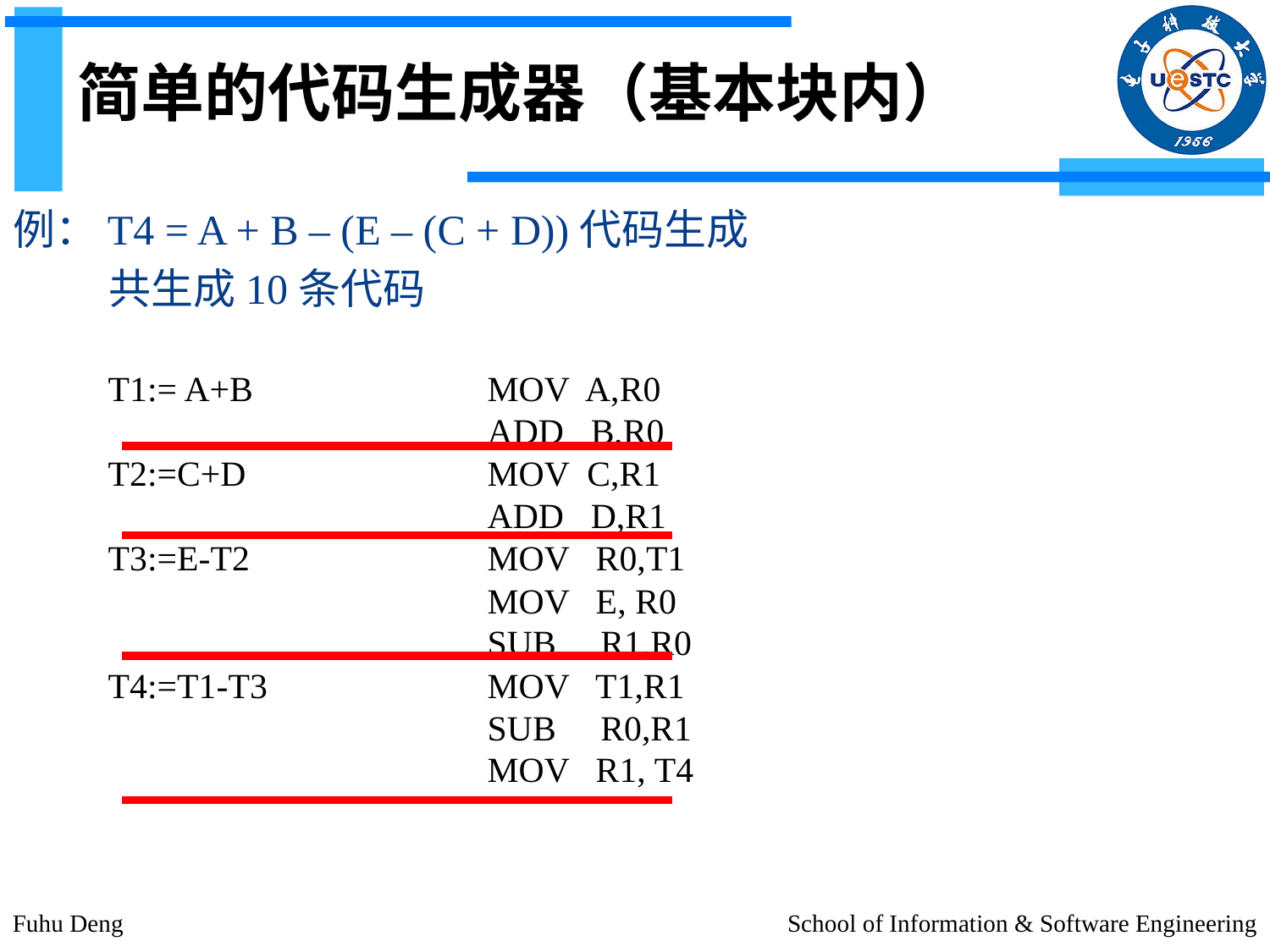

# 简单的代码生成器（基本块内）
例：T4 = A + B – (E – (C + D))代码生成
         共生成10条代码
T1:= A+B

T2:=C+D

T3:=E-T2

T4:=T1-T3
MOV  A,R0
ADD   B,R0
MOV  C,R1
ADD   D,R1
MOV   R0,T1
MOV   E, R0
SUB     R1,R0
MOV   T1,R1
SUB     R0,R1
MOV   R1, T4
Fuhu Deng
53
School of Information & Software Engineering